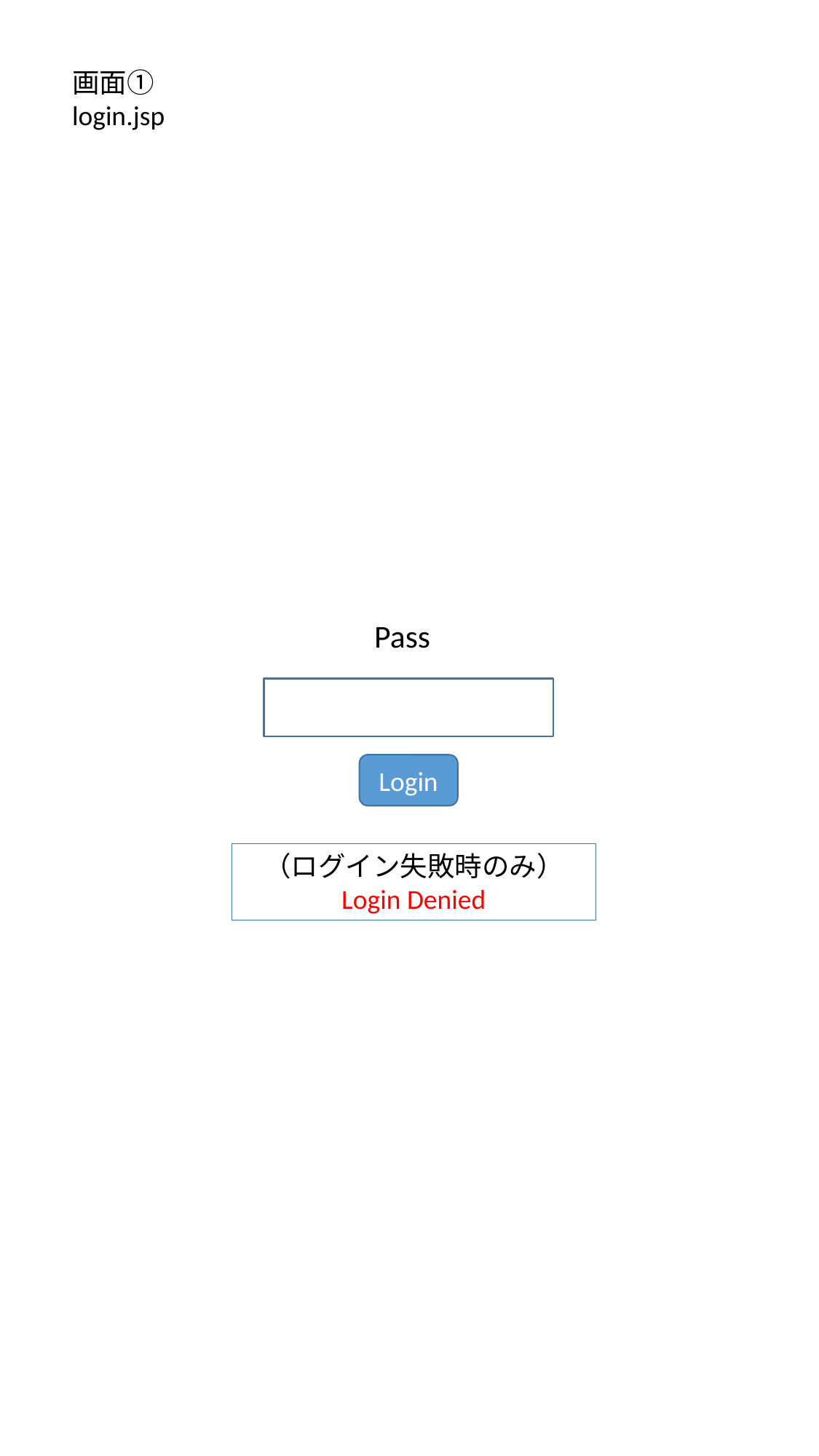

画面①
login.jsp
Pass

Login
（ログイン失敗時のみ）
Login Denied